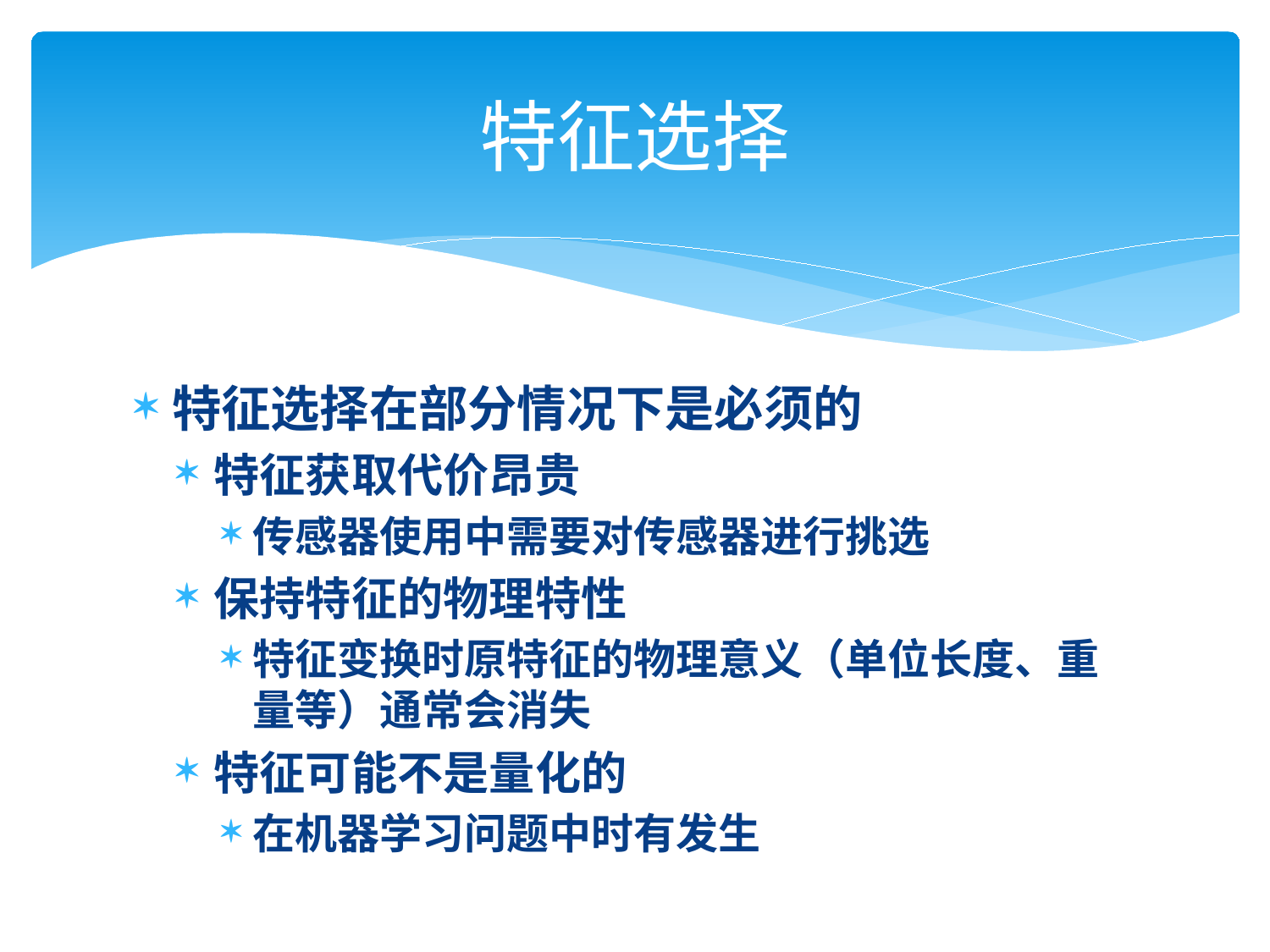

# 特征选择
特征选择在部分情况下是必须的
特征获取代价昂贵
传感器使用中需要对传感器进行挑选
保持特征的物理特性
特征变换时原特征的物理意义（单位长度、重量等）通常会消失
特征可能不是量化的
在机器学习问题中时有发生